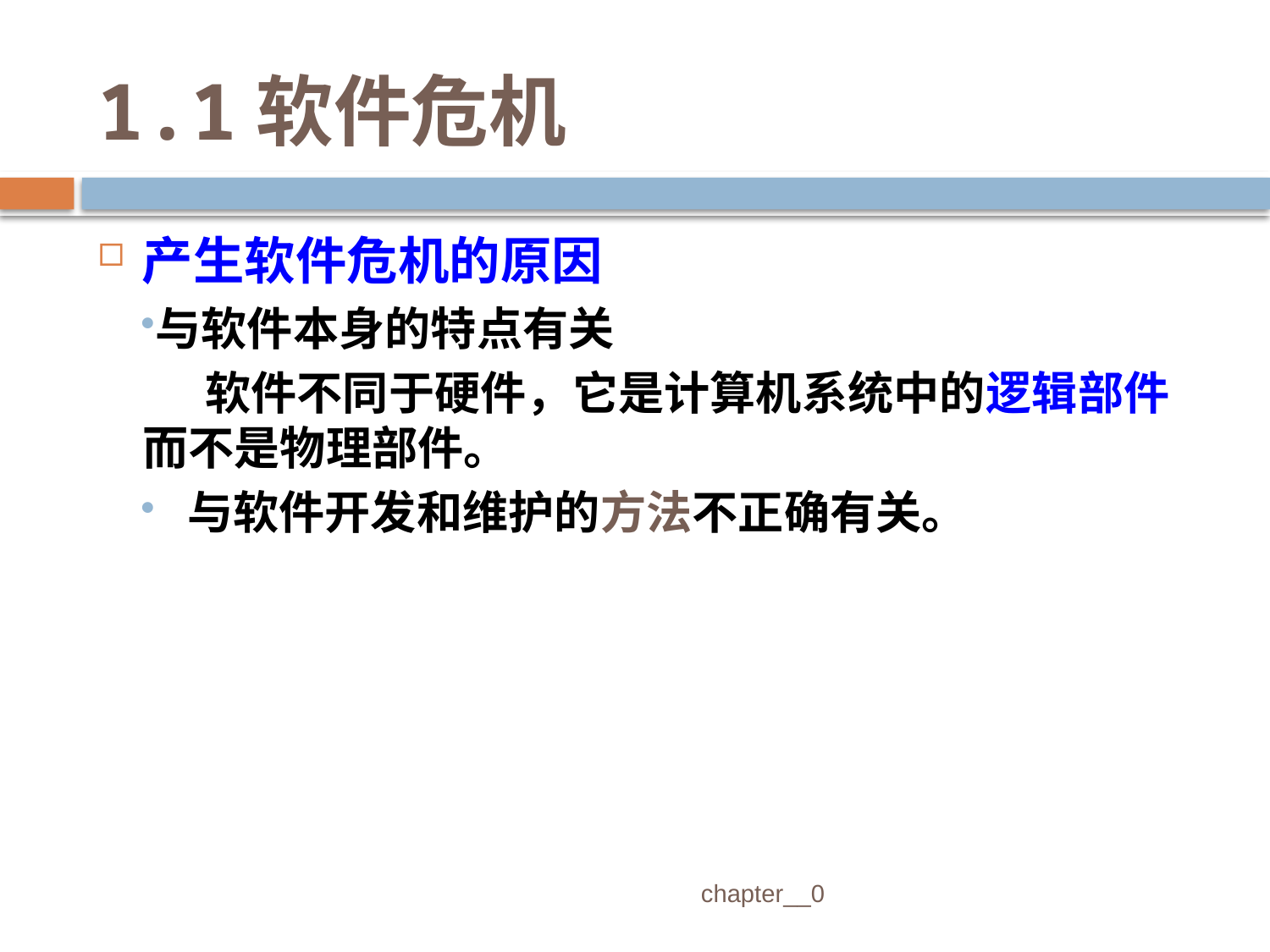

# 1.1软件危机
11
产生软件危机的原因
与软件本身的特点有关
     软件不同于硬件，它是计算机系统中的逻辑部件而不是物理部件。
  与软件开发和维护的方法不正确有关。

 chapter__0